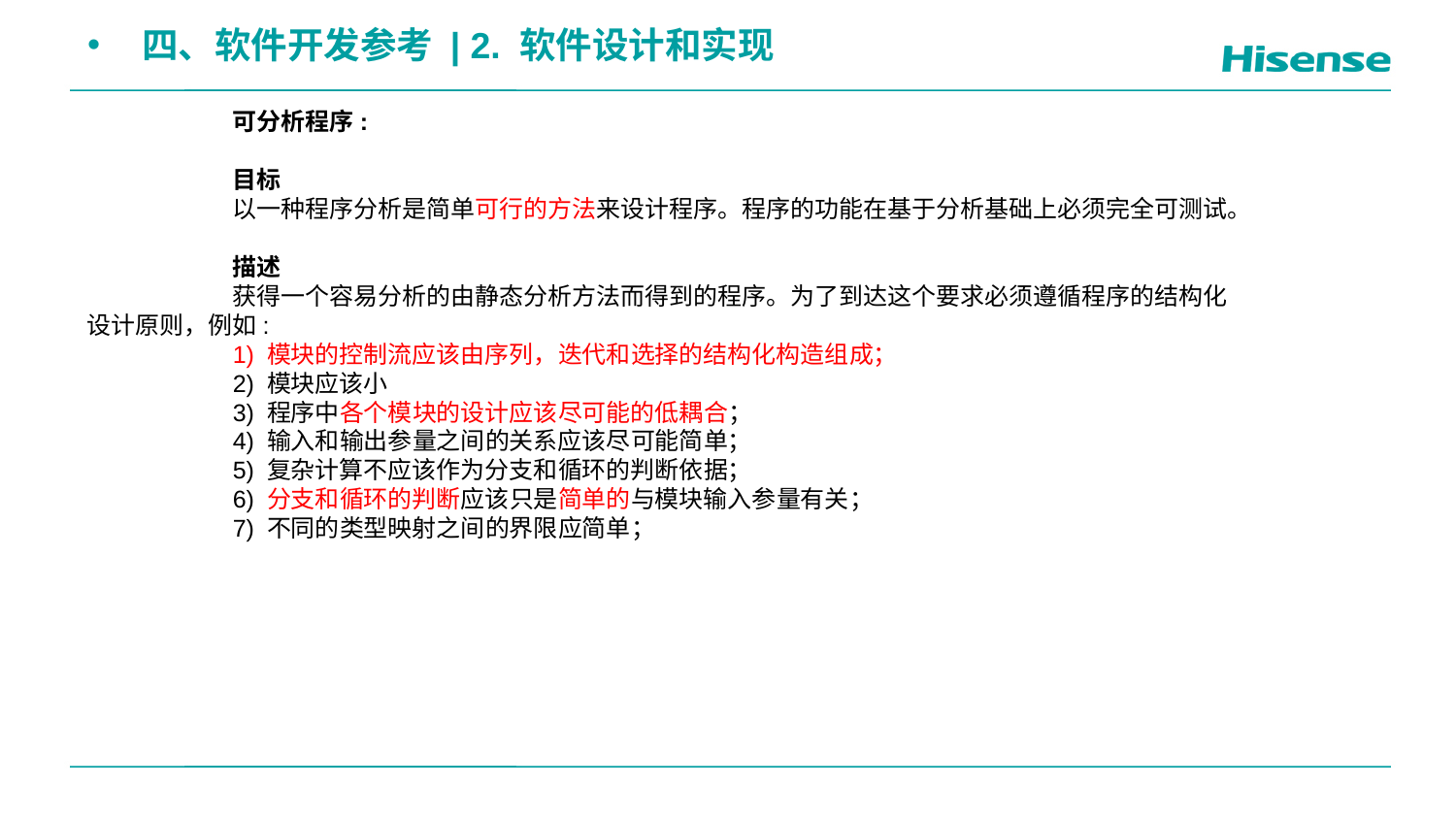

四、软件开发参考 | 2. 软件设计和实现

	可分析程序:

	目标
	以一种程序分析是简单可行的方法来设计程序。程序的功能在基于分析基础上必须完全可测试。

	描述
	获得一个容易分析的由静态分析方法而得到的程序。为了到达这个要求必须遵循程序的结构化设计原则，例如:
	1) 模块的控制流应该由序列，迭代和选择的结构化构造组成；
	2) 模块应该小
	3) 程序中各个模块的设计应该尽可能的低耦合；
	4) 输入和输出参量之间的关系应该尽可能简单；
	5) 复杂计算不应该作为分支和循环的判断依据；
	6) 分支和循环的判断应该只是简单的与模块输入参量有关；
	7) 不同的类型映射之间的界限应简单；